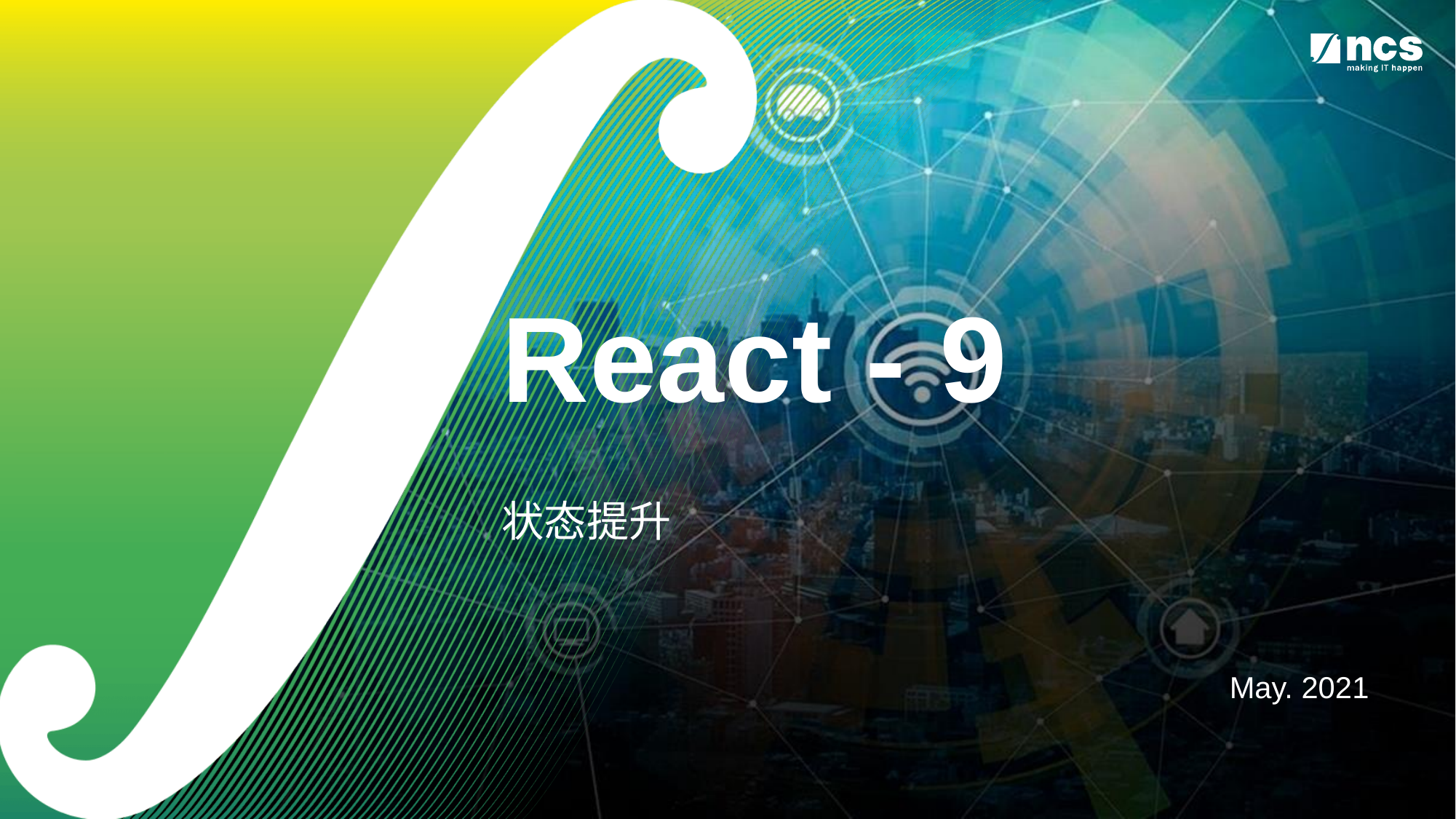

# React - 9 状态提升
May. 2021